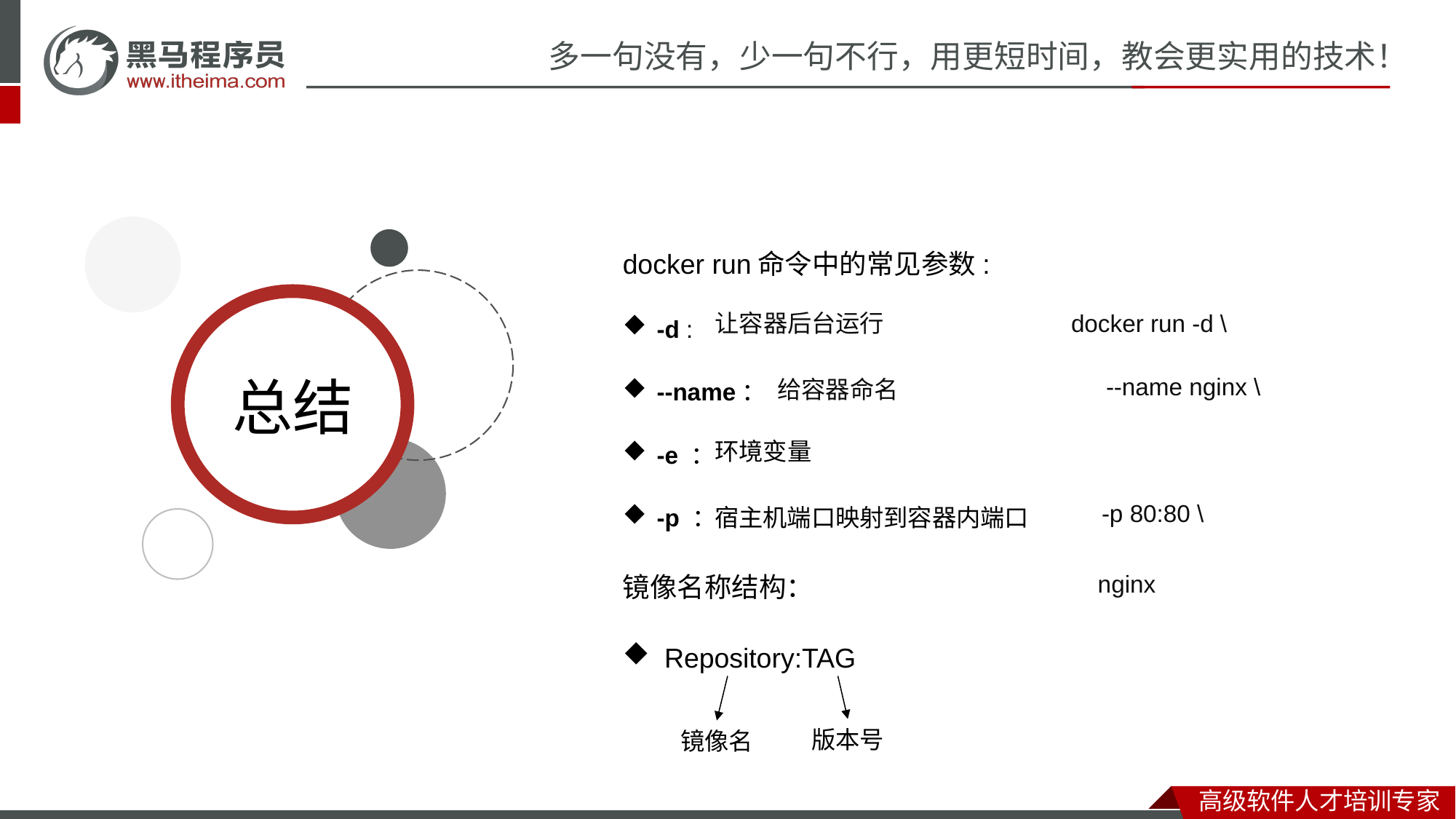

docker run命令中的常见参数:
-d :
--name：
-e ：
-p ：
镜像名称结构：
 Repository:TAG
让容器后台运行
docker run -d \
--name nginx \
给容器命名
环境变量

-p 80:80 \
宿主机端口映射到容器内端口
nginx
版本号
镜像名